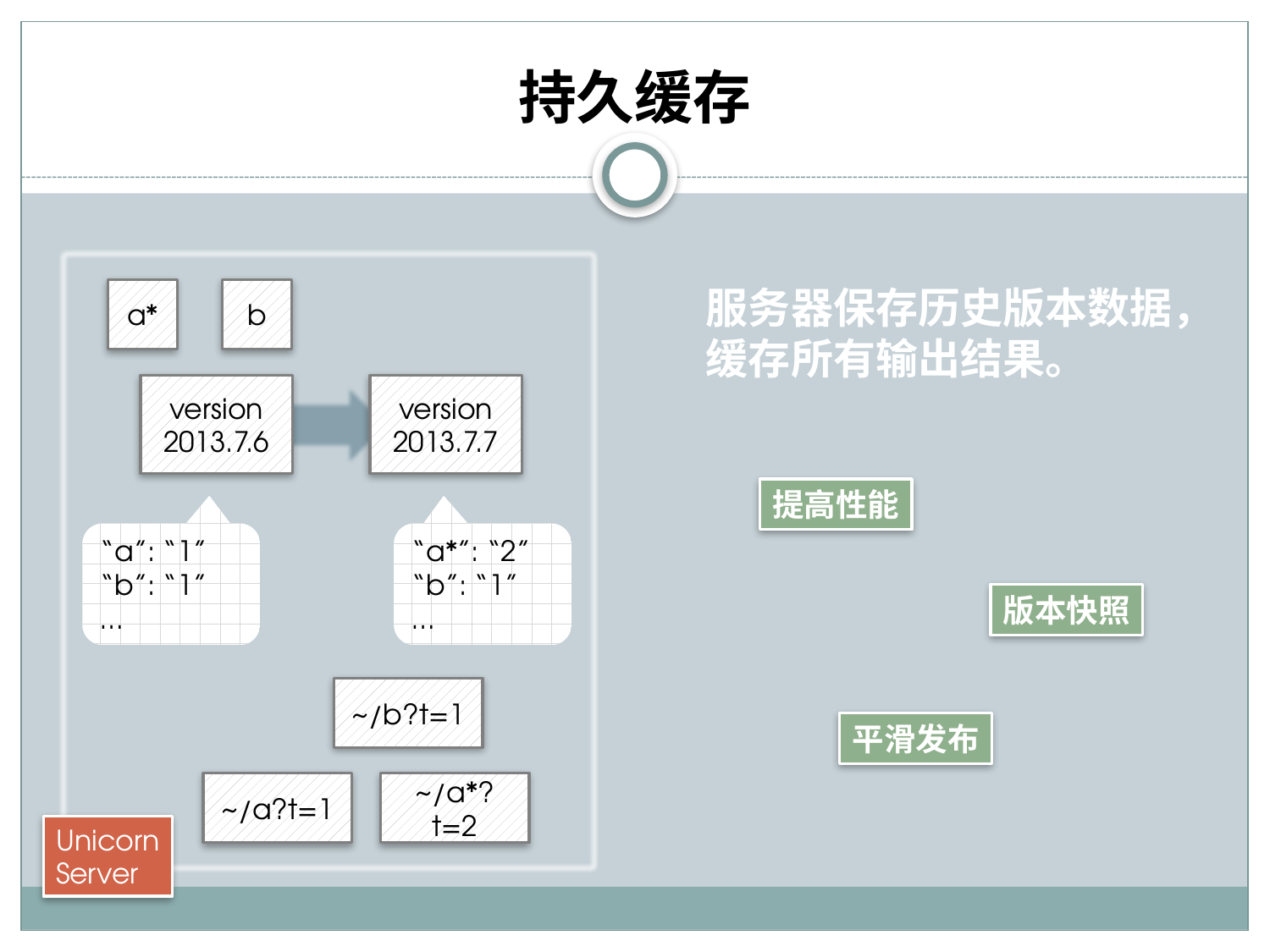

# 持久缓存

服务器保存历史版本数据，
缓存所有输出结果。
a*
b

version
2013.7.6
version
2013.7.7
提高性能
“a”: “1”
“b”: “1”
…
“a*”: “2”
“b”: “1”
…
版本快照
~/b?t=1
平滑发布
~/a?t=1
~/a*?t=2
Unicorn
Server